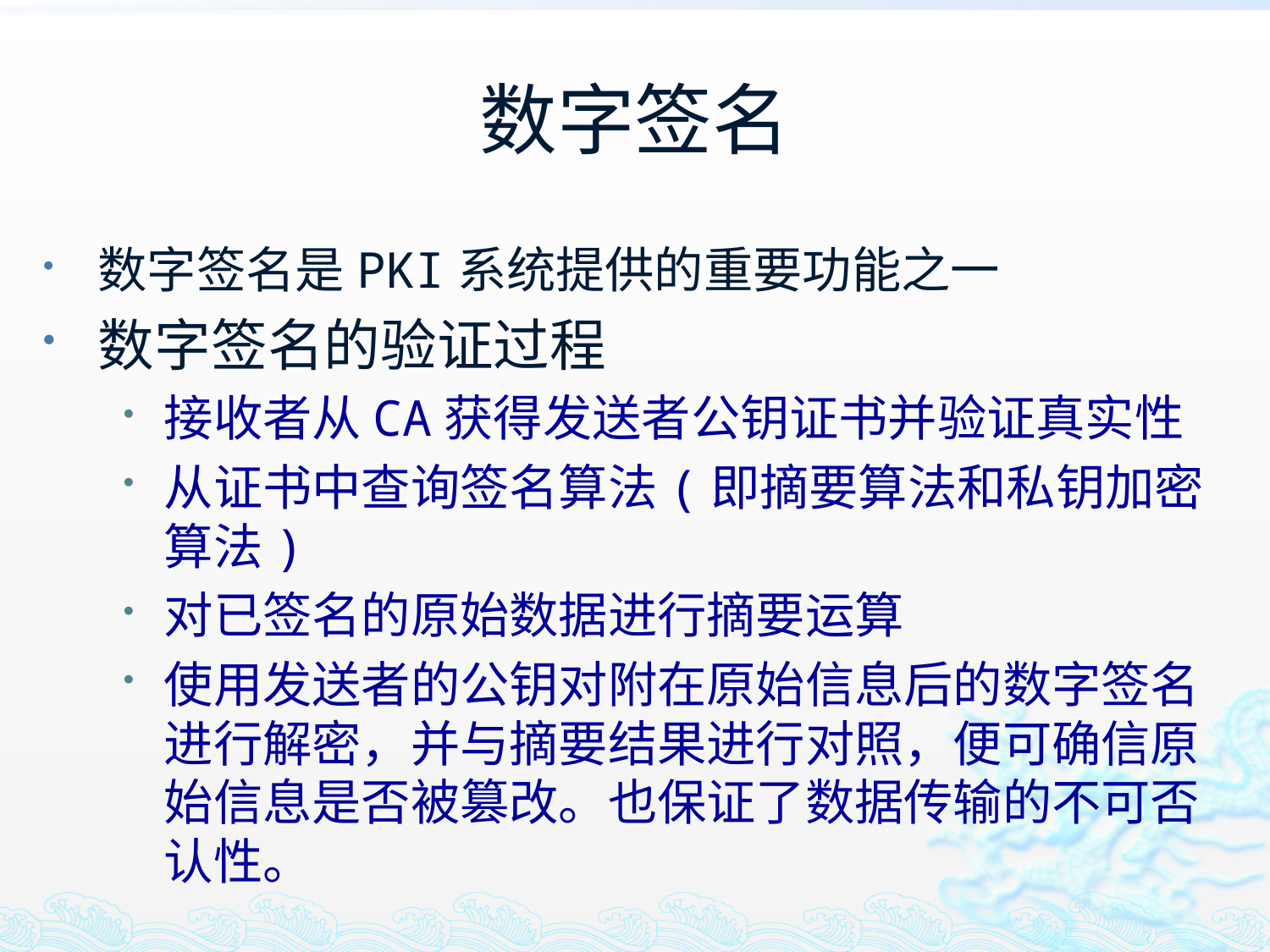

# 数字签名
数字签名是PKI系统提供的重要功能之一
数字签名的验证过程
接收者从CA获得发送者公钥证书并验证真实性
从证书中查询签名算法(即摘要算法和私钥加密算法)
对已签名的原始数据进行摘要运算
使用发送者的公钥对附在原始信息后的数字签名进行解密，并与摘要结果进行对照，便可确信原始信息是否被篡改。也保证了数据传输的不可否认性。